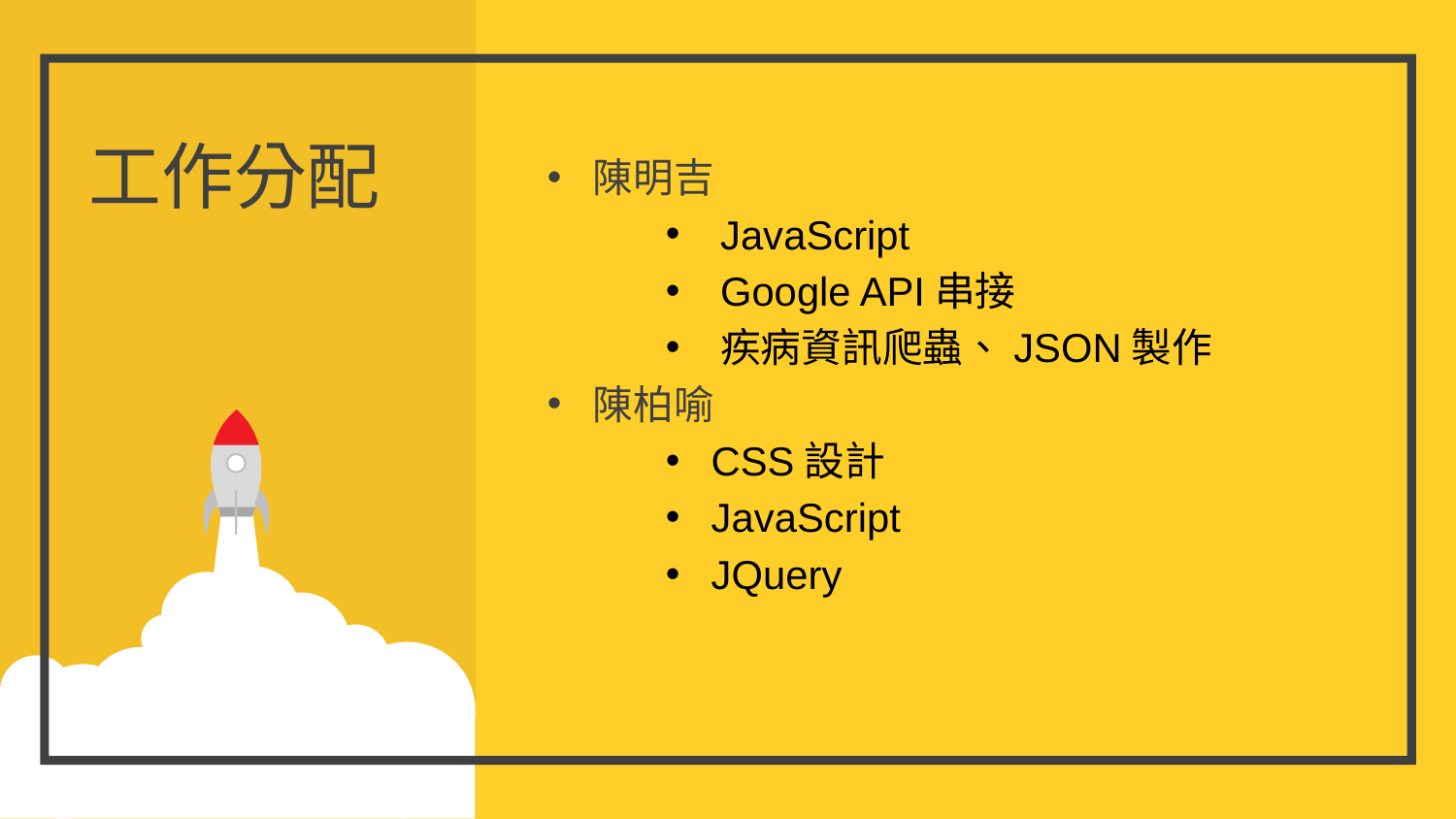

工作分配
陳明吉
JavaScript
Google API串接
疾病資訊爬蟲、JSON製作
陳柏喻
CSS設計
JavaScript
JQuery